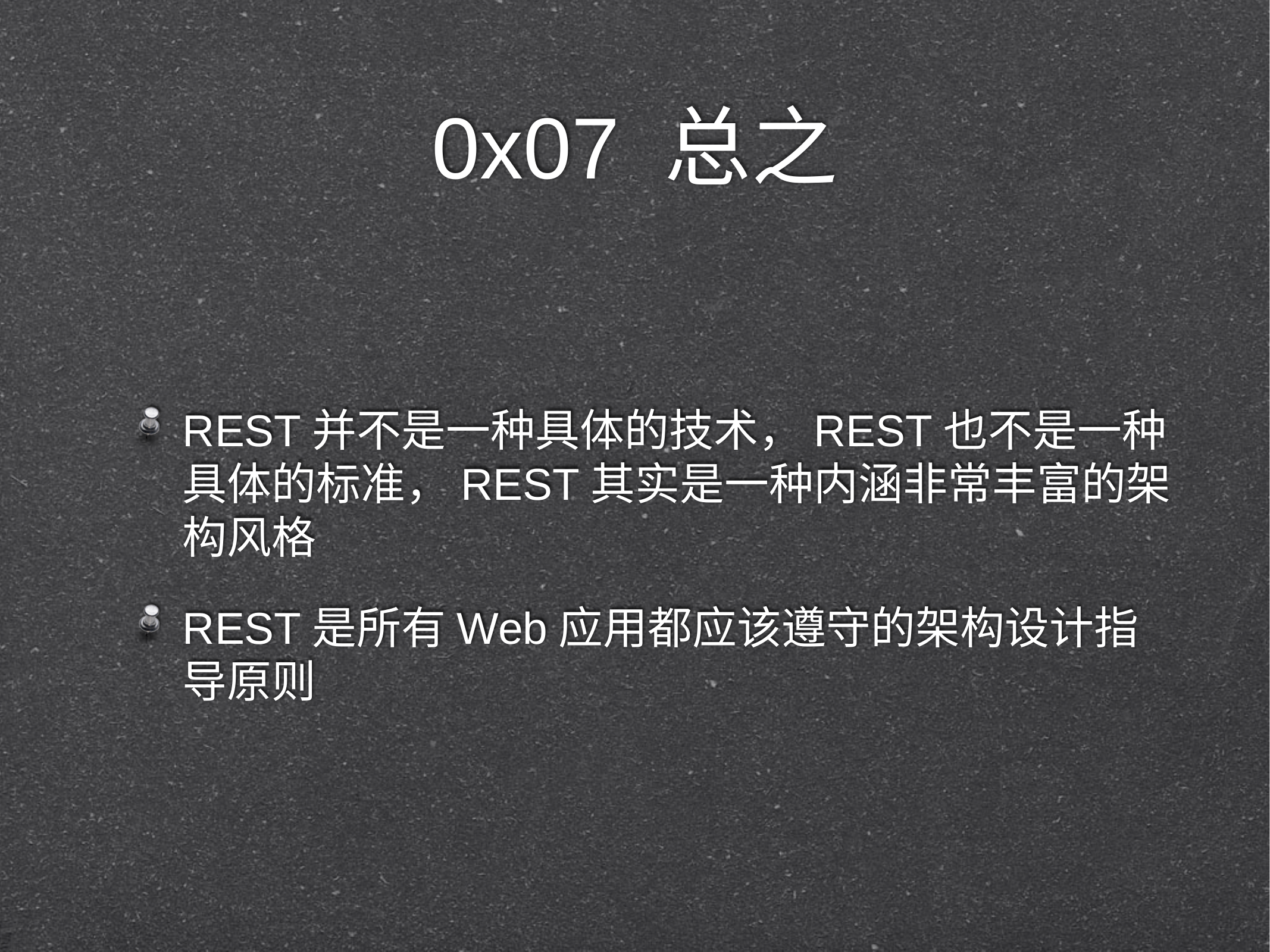

# 0x07 总之
REST并不是一种具体的技术，REST也不是一种具体的标准，REST其实是一种内涵非常丰富的架构风格
REST是所有Web应用都应该遵守的架构设计指导原则